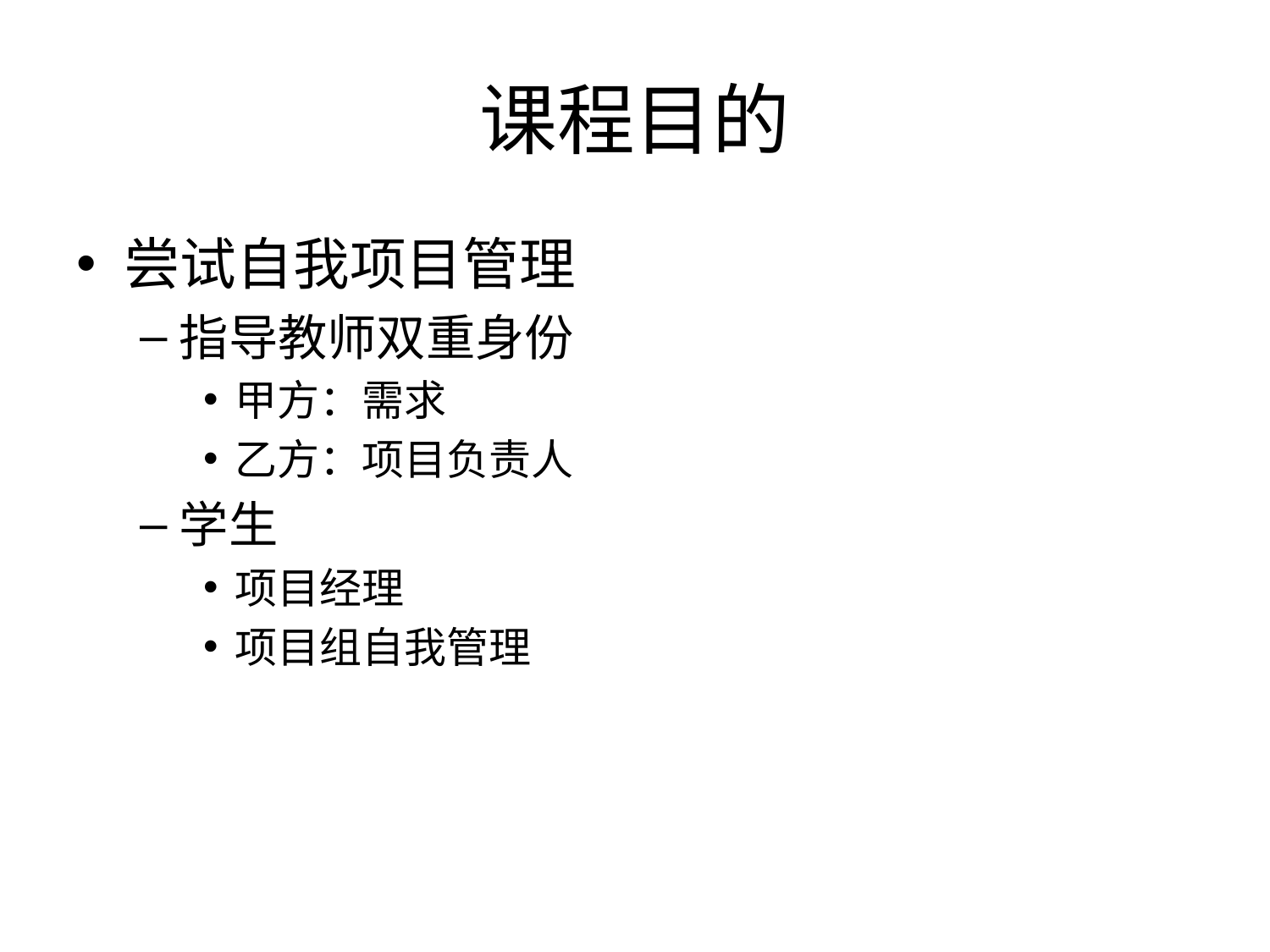

# 课程目的
尝试自我项目管理
指导教师双重身份
甲方：需求
乙方：项目负责人
学生
项目经理
项目组自我管理